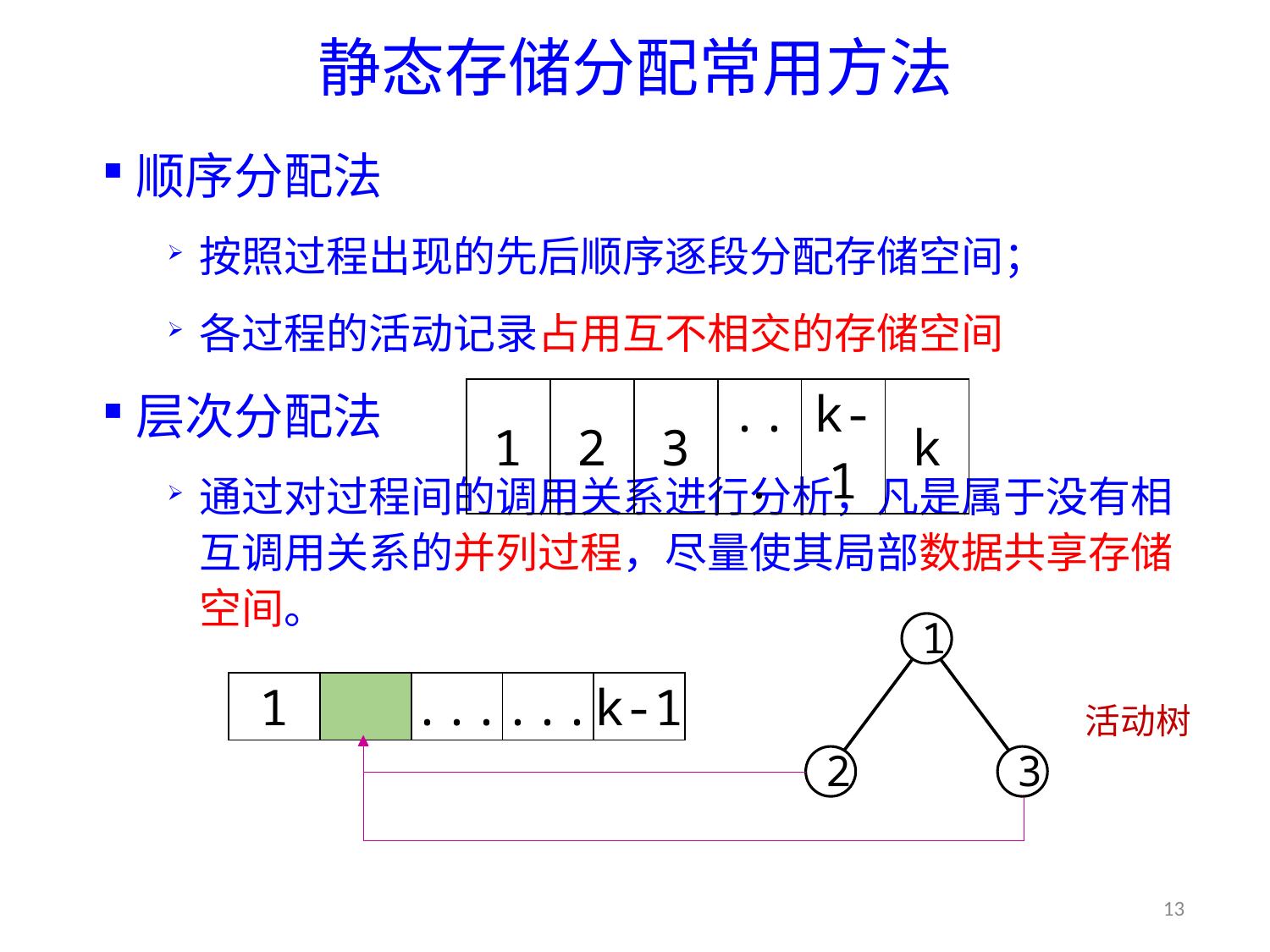

# 静态存储分配常用方法
顺序分配法
按照过程出现的先后顺序逐段分配存储空间；
各过程的活动记录占用互不相交的存储空间
层次分配法
通过对过程间的调用关系进行分析，凡是属于没有相互调用关系的并列过程，尽量使其局部数据共享存储空间。
| 1 | 2 | 3 | ... | k-1 | k |
| --- | --- | --- | --- | --- | --- |
1

2
3
| 1 |  | ... | ... | k-1 |
| --- | --- | --- | --- | --- |
活动树

13